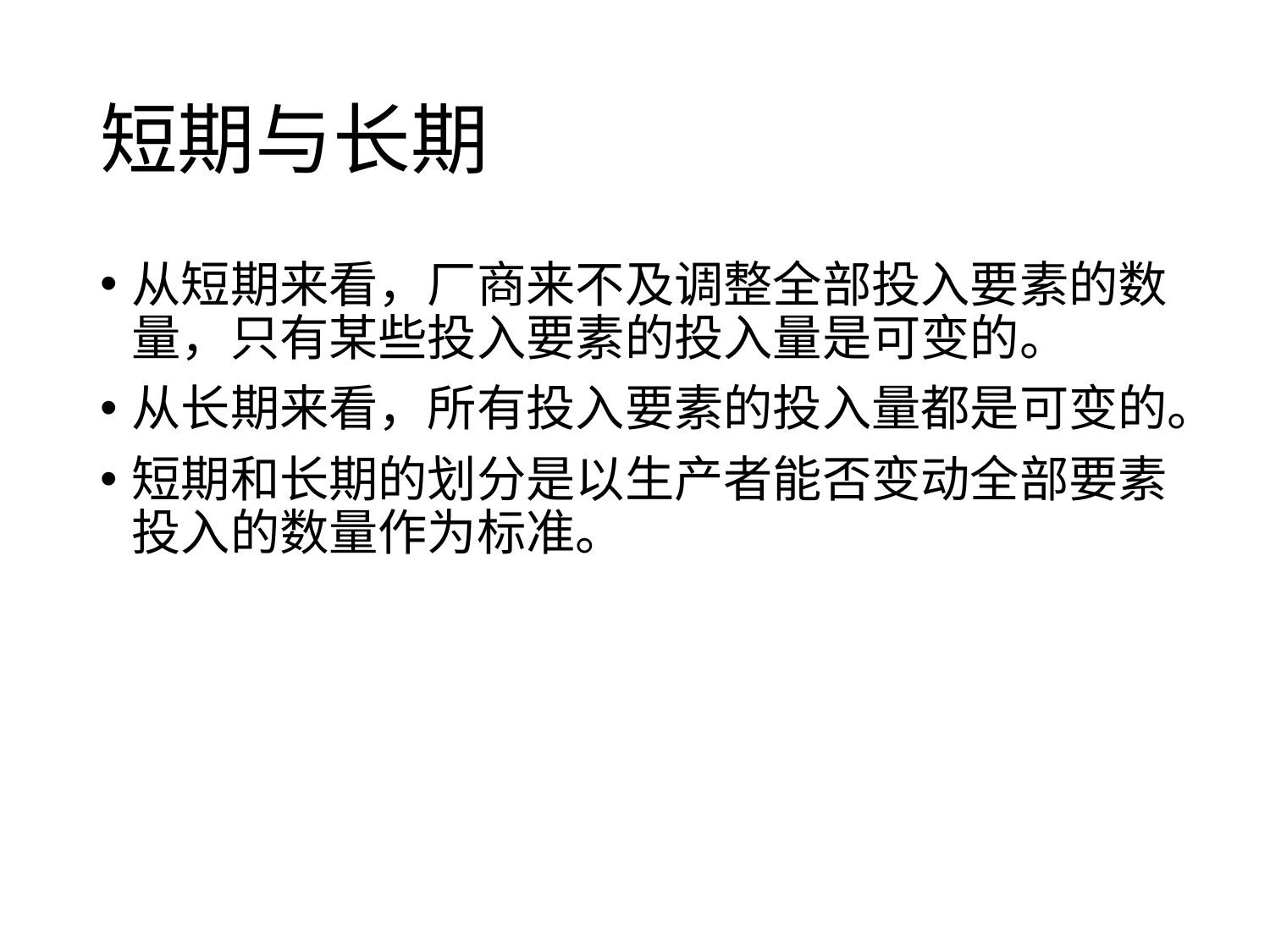

# 短期与长期
从短期来看，厂商来不及调整全部投入要素的数量，只有某些投入要素的投入量是可变的。
从长期来看，所有投入要素的投入量都是可变的。
短期和长期的划分是以生产者能否变动全部要素投入的数量作为标准。